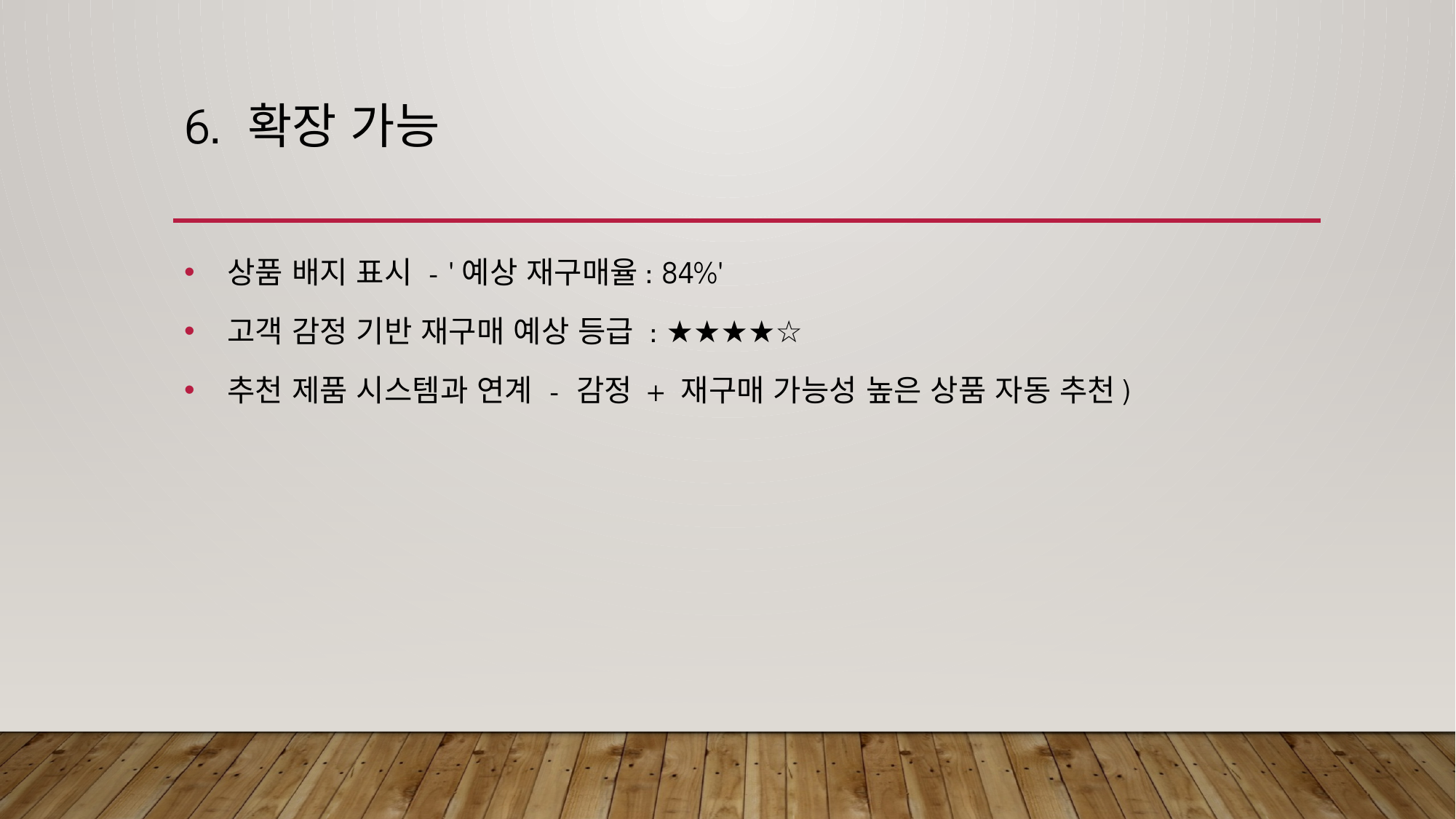

# 6. 확장 가능
 상품 배지 표시 - '예상 재구매율: 84%'
 고객 감정 기반 재구매 예상 등급 : ★★★★☆
 추천 제품 시스템과 연계 - 감정 + 재구매 가능성 높은 상품 자동 추천)